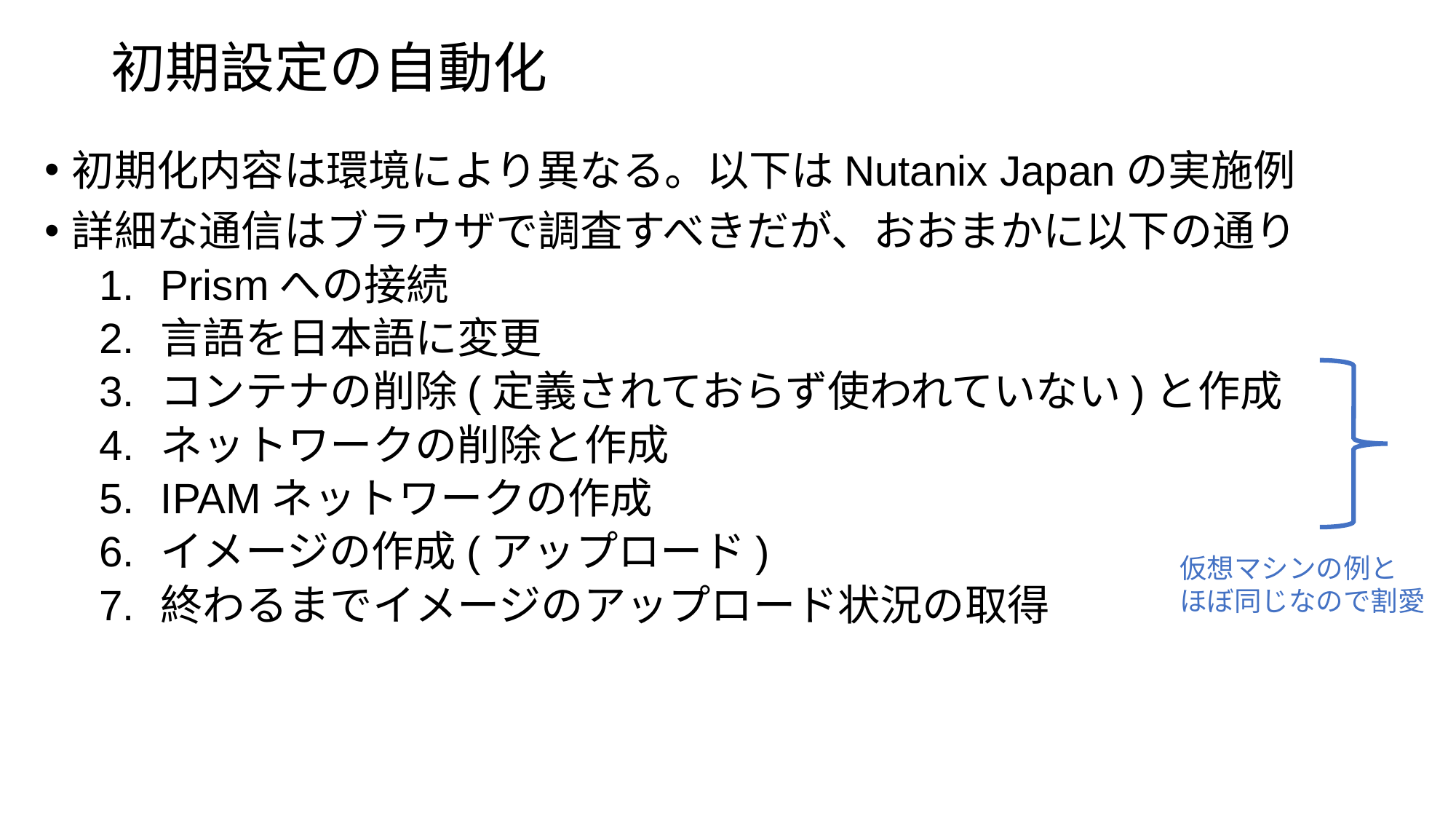

# 初期設定の自動化
初期化内容は環境により異なる。以下はNutanix Japanの実施例
詳細な通信はブラウザで調査すべきだが、おおまかに以下の通り
Prismへの接続
言語を日本語に変更
コンテナの削除(定義されておらず使われていない)と作成
ネットワークの削除と作成
IPAMネットワークの作成
イメージの作成(アップロード)
終わるまでイメージのアップロード状況の取得

仮想マシンの例と
ほぼ同じなので割愛